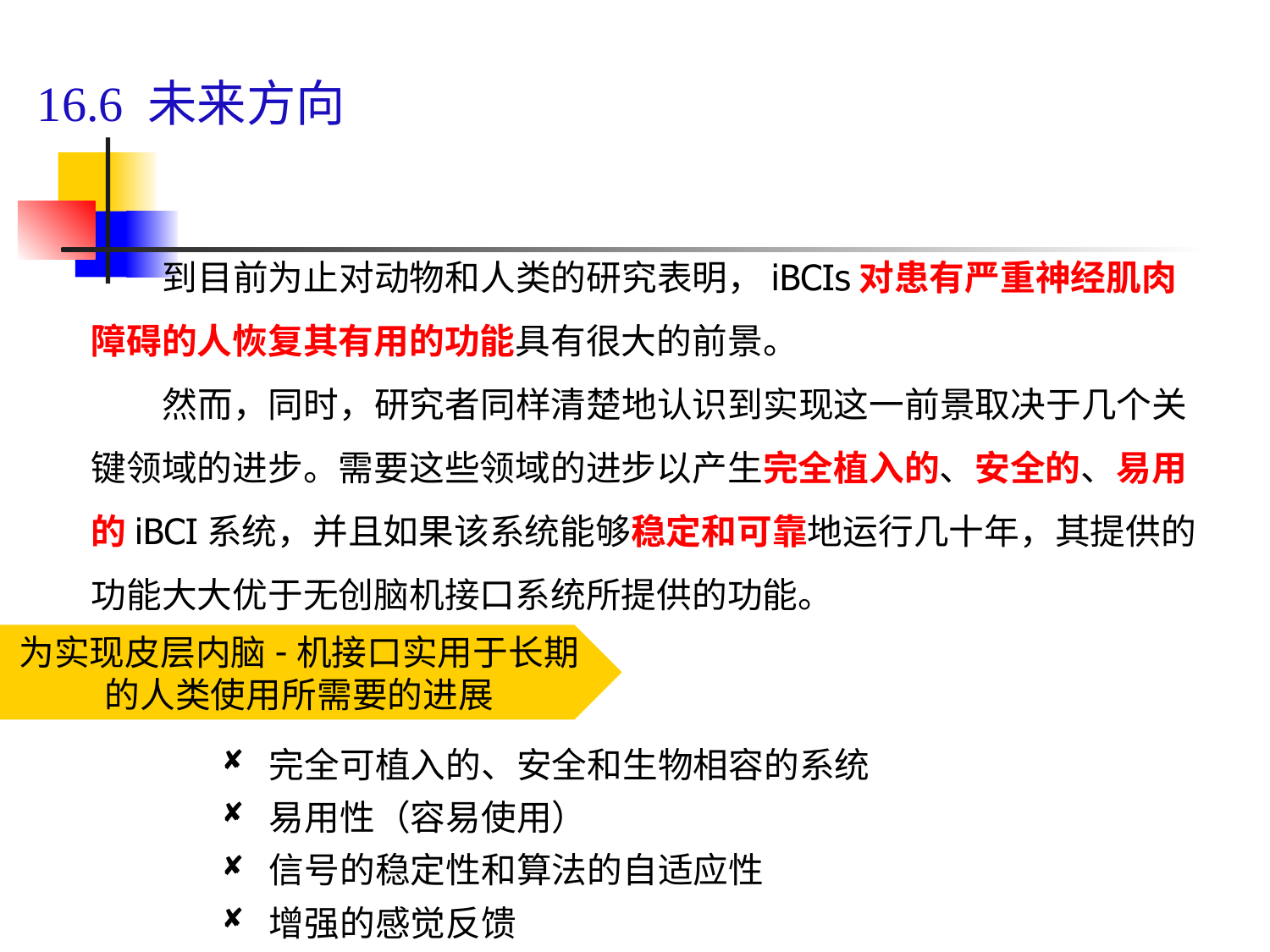

# 16.6 未来方向
        到目前为止对动物和人类的研究表明，iBCIs对患有严重神经肌肉障碍的人恢复其有用的功能具有很大的前景。
        然而，同时，研究者同样清楚地认识到实现这一前景取决于几个关键领域的进步。需要这些领域的进步以产生完全植入的、安全的、易用的iBCI系统，并且如果该系统能够稳定和可靠地运行几十年，其提供的功能大大优于无创脑机接口系统所提供的功能。
为实现皮层内脑-机接口实用于长期的人类使用所需要的进展
完全可植入的、安全和生物相容的系统
易用性（容易使用）
信号的稳定性和算法的自适应性
增强的感觉反馈